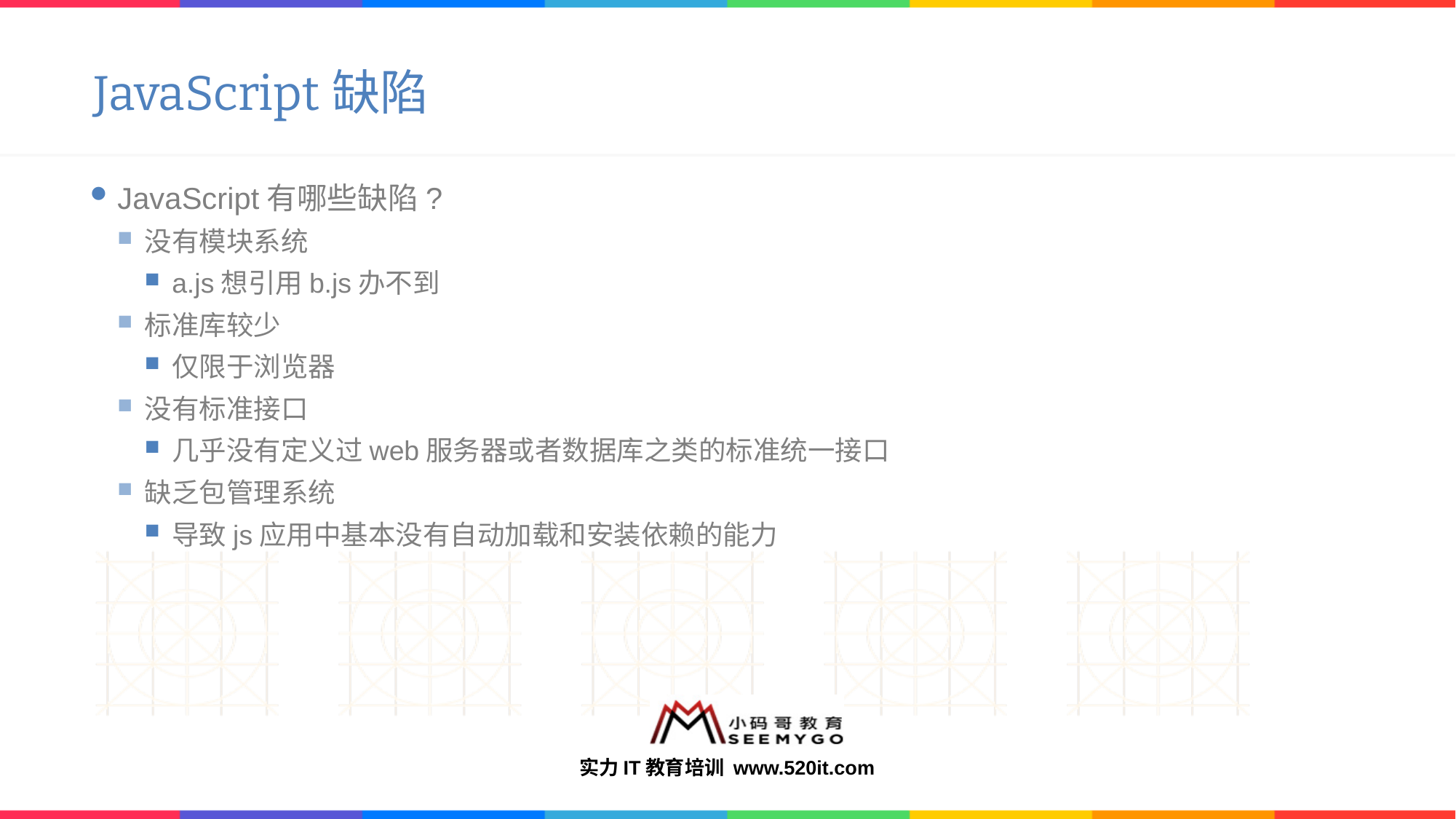

# JavaScript缺陷
JavaScript有哪些缺陷?
没有模块系统
a.js想引用b.js办不到
标准库较少
仅限于浏览器
没有标准接口
几乎没有定义过web服务器或者数据库之类的标准统一接口
缺乏包管理系统
导致js应用中基本没有自动加载和安装依赖的能力